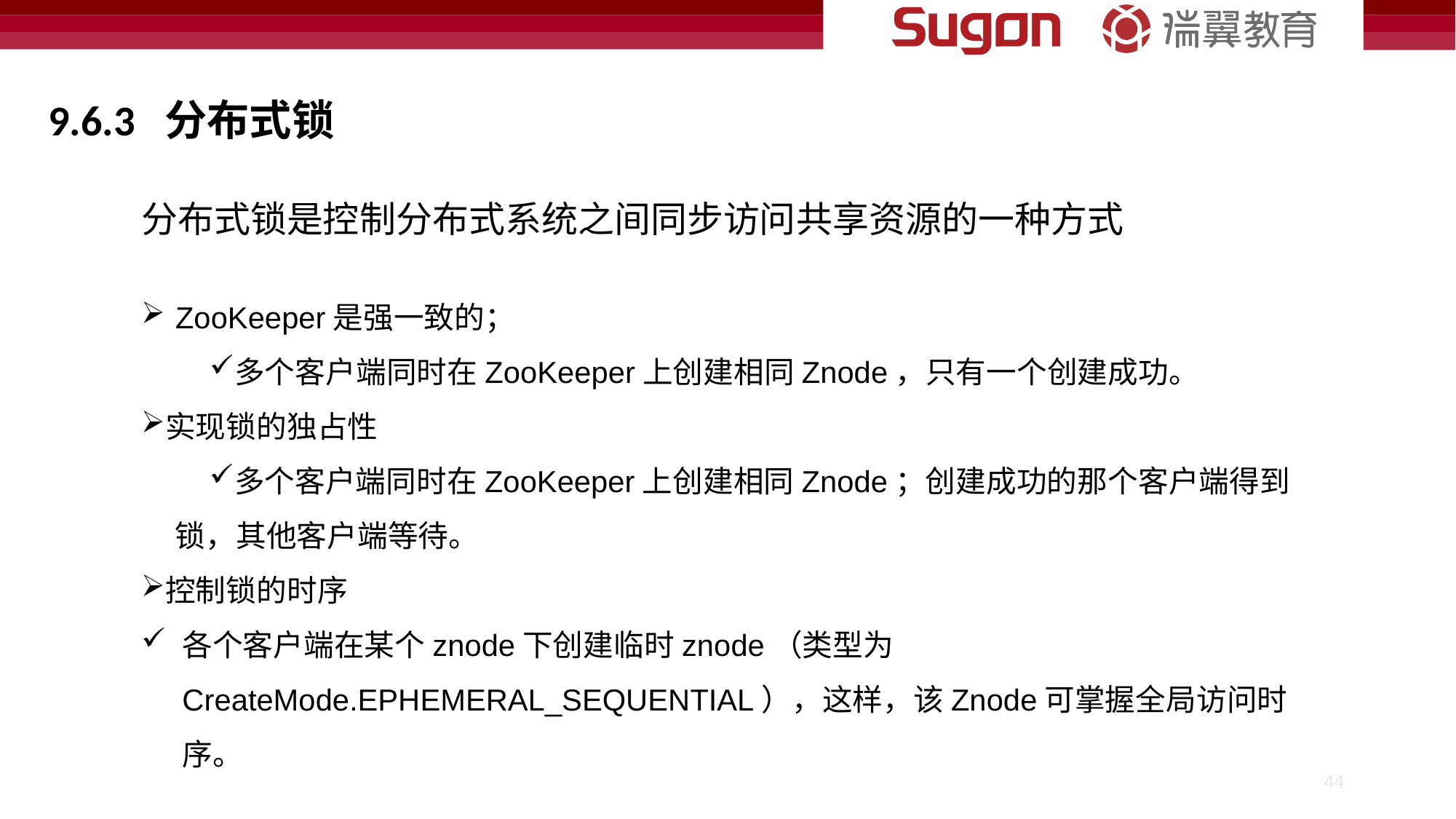

9.6.3  分布式锁
分布式锁是控制分布式系统之间同步访问共享资源的一种方式
ZooKeeper是强一致的；
多个客户端同时在ZooKeeper上创建相同Znode，只有一个创建成功。
实现锁的独占性
多个客户端同时在ZooKeeper上创建相同Znode；创建成功的那个客户端得到锁，其他客户端等待。
控制锁的时序
各个客户端在某个znode下创建临时znode（类型为CreateMode.EPHEMERAL_SEQUENTIAL），这样，该Znode可掌握全局访问时序。
44